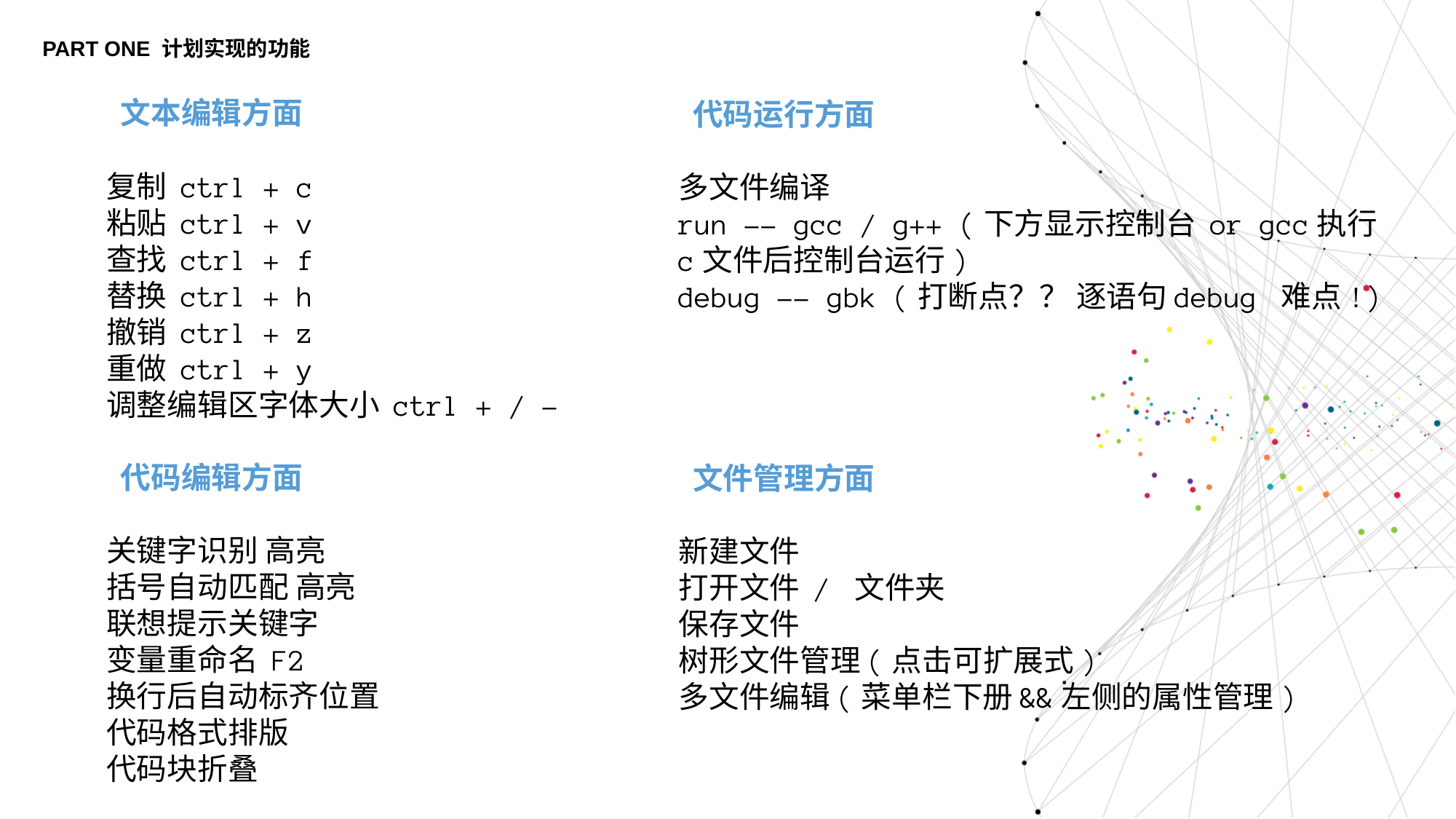

PART ONE 计划实现的功能
 文本编辑方面
复制 ctrl + c
粘贴 ctrl + v
查找 ctrl + f
替换 ctrl + h
撤销 ctrl + z
重做 ctrl + y
调整编辑区字体大小 ctrl + / -
 代码编辑方面
关键字识别 高亮
括号自动匹配 高亮
联想提示关键字
变量重命名 F2
换行后自动标齐位置
代码格式排版
代码块折叠

 代码运行方面
多文件编译
run -- gcc / g++ (下方显示控制台 or gcc执行c文件后控制台运行)
debug -- gbk (打断点？？ 逐语句debug 难点!)

 文件管理方面
新建文件
打开文件 / 文件夹
保存文件
树形文件管理(点击可扩展式)
多文件编辑(菜单栏下册&&左侧的属性管理)